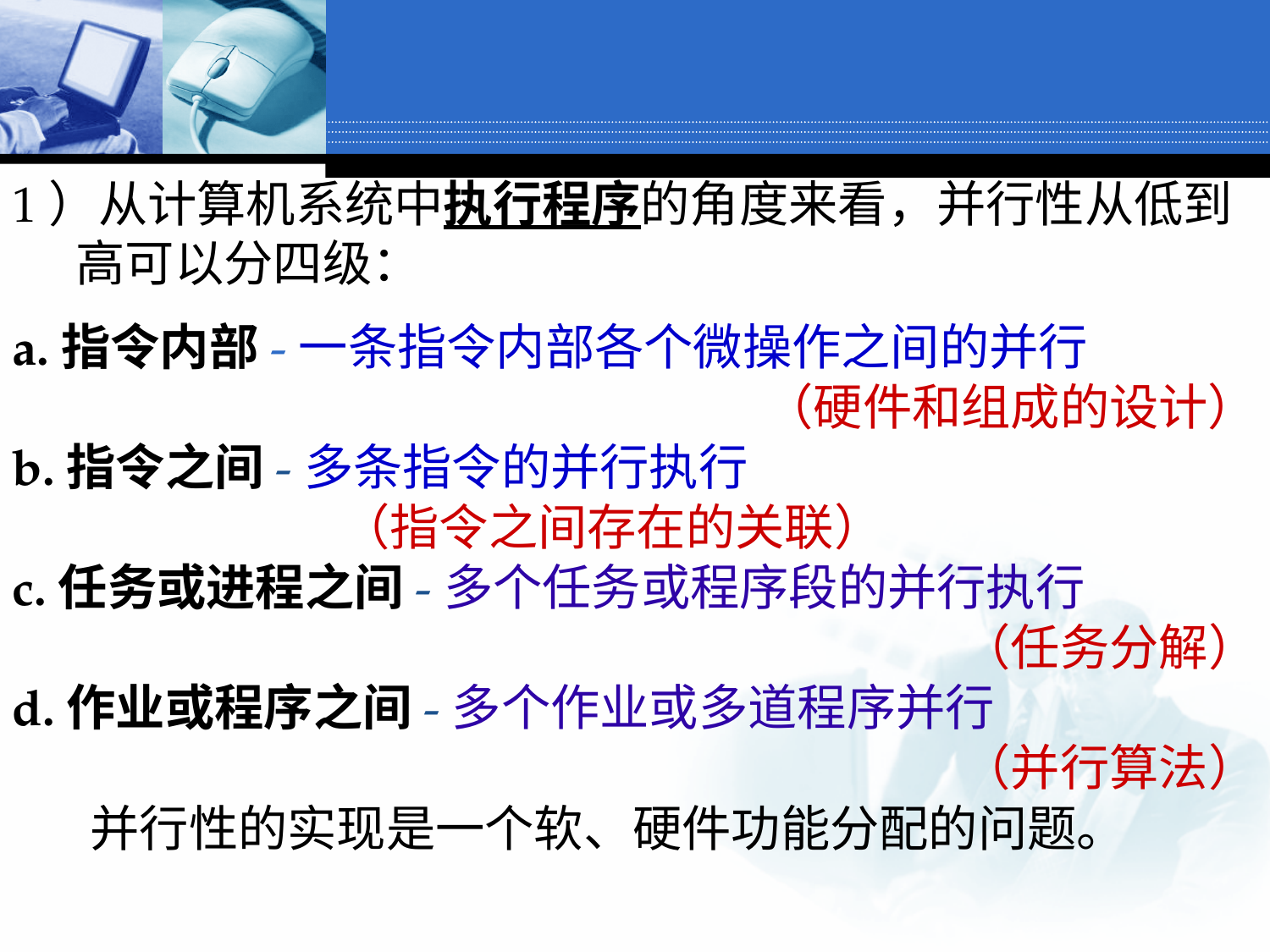

1）从计算机系统中执行程序的角度来看，并行性从低到高可以分四级：
a.指令内部-一条指令内部各个微操作之间的并行
                             （硬件和组成的设计）
b.指令之间-多条指令的并行执行
（指令之间存在的关联）
c.任务或进程之间-多个任务或程序段的并行执行
                                 （任务分解）
d.作业或程序之间-多个作业或多道程序并行
                                   （并行算法）
      并行性的实现是一个软、硬件功能分配的问题。